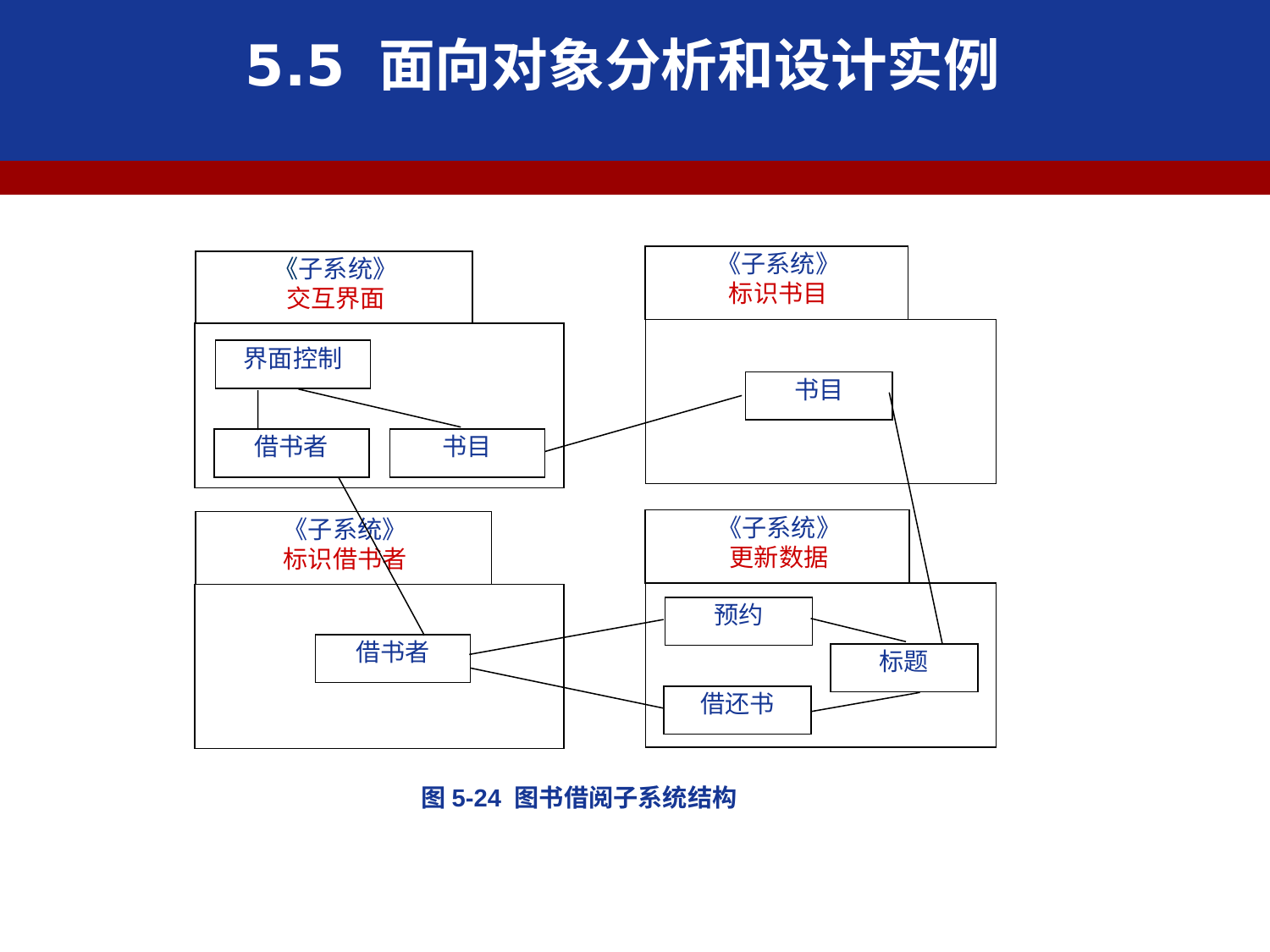

5.5 面向对象分析和设计实例

《子系统》
标识书目

书目

《子系统》
交互界面

界面控制

借书者
书目

《子系统》
标识借书者

借书者
《子系统》
更新数据

预约

标题
借还书

图5-24 图书借阅子系统结构